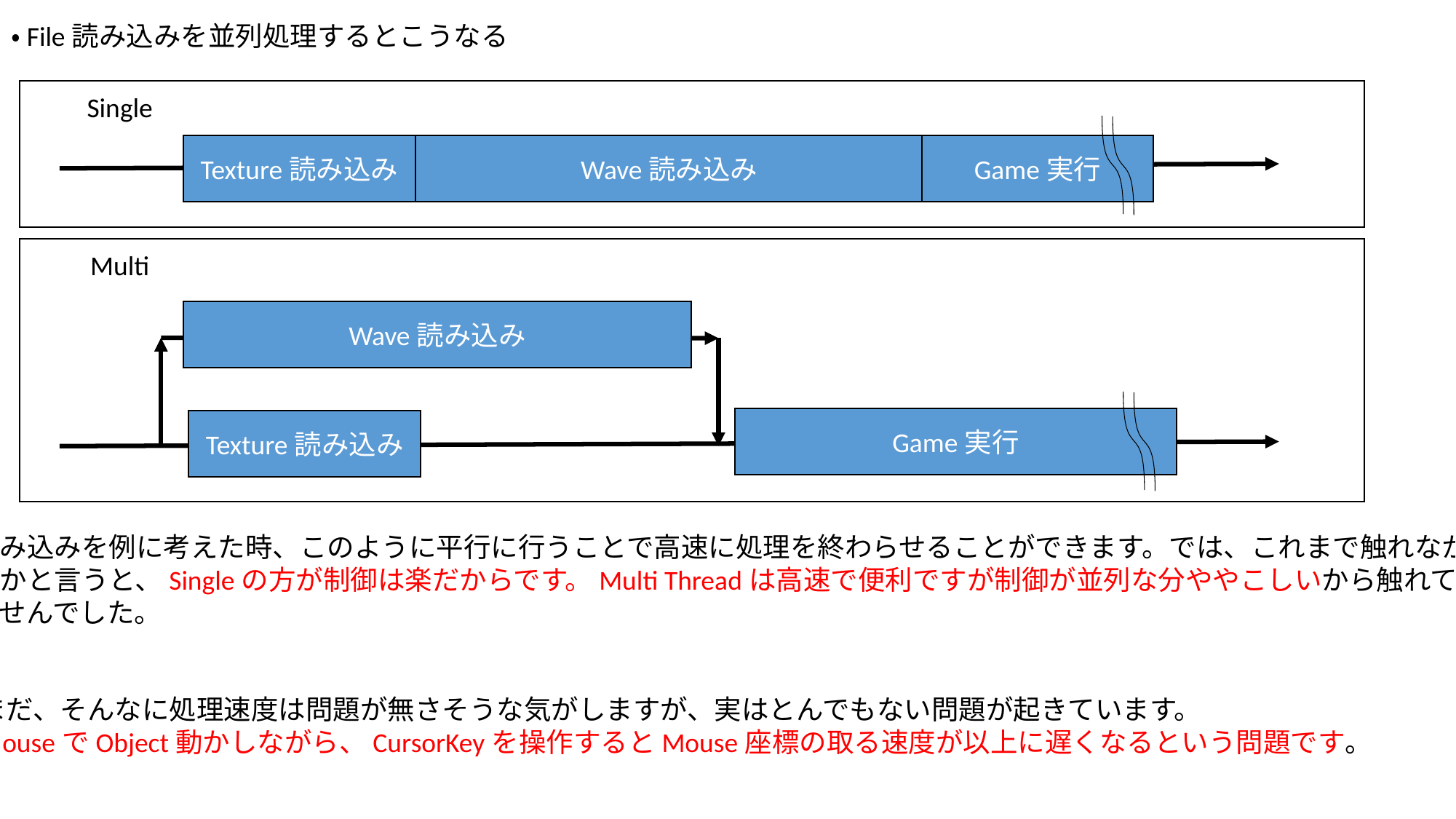

・File読み込みを並列処理するとこうなる

Single
Texture読み込み
Wave読み込み
Game実行

Multi
Wave読み込み
Game実行
Texture読み込み
読み込みを例に考えた時、このように平行に行うことで高速に処理を終わらせることができます。では、これまで触れなかった
のかと言うと、Singleの方が制御は楽だからです。Multi Threadは高速で便利ですが制御が並列な分ややこしいから触れてき
ませんでした。

まだ、そんなに処理速度は問題が無さそうな気がしますが、実はとんでもない問題が起きています。
MouseでObject動かしながら、CursorKeyを操作するとMouse座標の取る速度が以上に遅くなるという問題です。